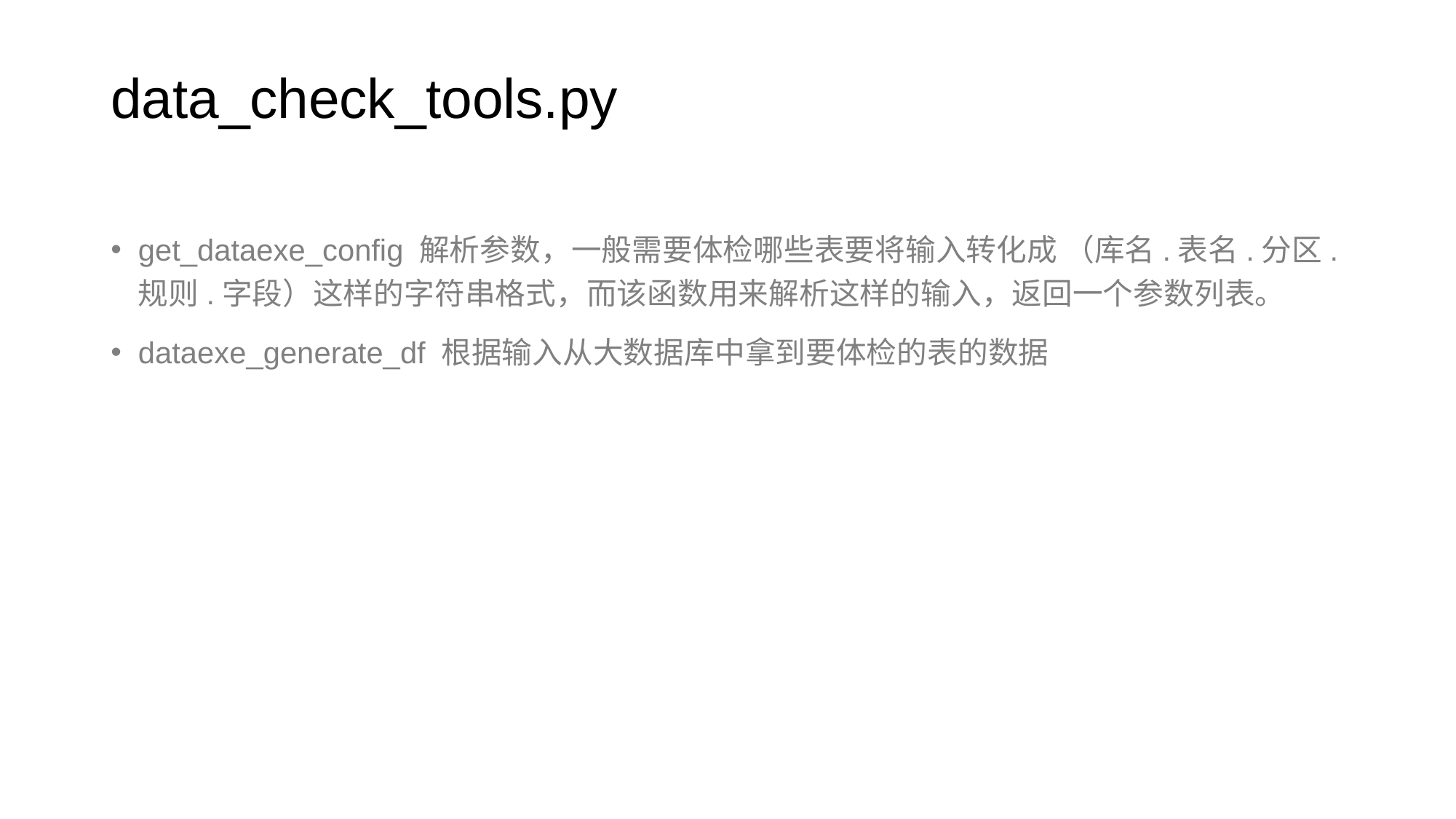

# data_check_tools.py
get_dataexe_config 解析参数，一般需要体检哪些表要将输入转化成 （库名.表名.分区.规则.字段）这样的字符串格式，而该函数用来解析这样的输入，返回一个参数列表。
dataexe_generate_df 根据输入从大数据库中拿到要体检的表的数据